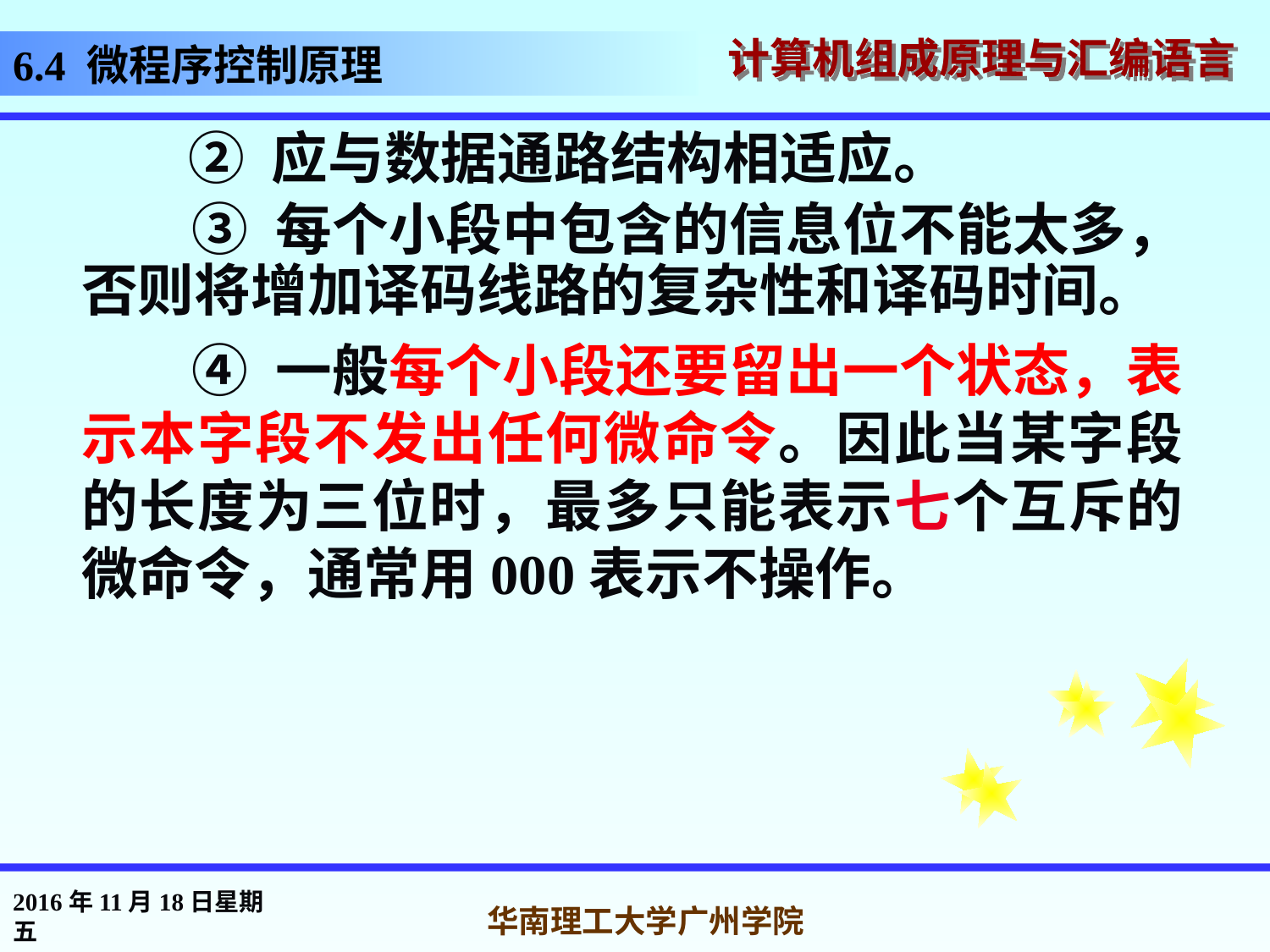

# 6.4 微程序控制原理
            ② 应与数据通路结构相适应。
            ③ 每个小段中包含的信息位不能太多，否则将增加译码线路的复杂性和译码时间。
            ④ 一般每个小段还要留出一个状态，表示本字段不发出任何微命令。因此当某字段的长度为三位时，最多只能表示七个互斥的微命令，通常用000表示不操作。
2016年11月18日星期五
华南理工大学广州学院